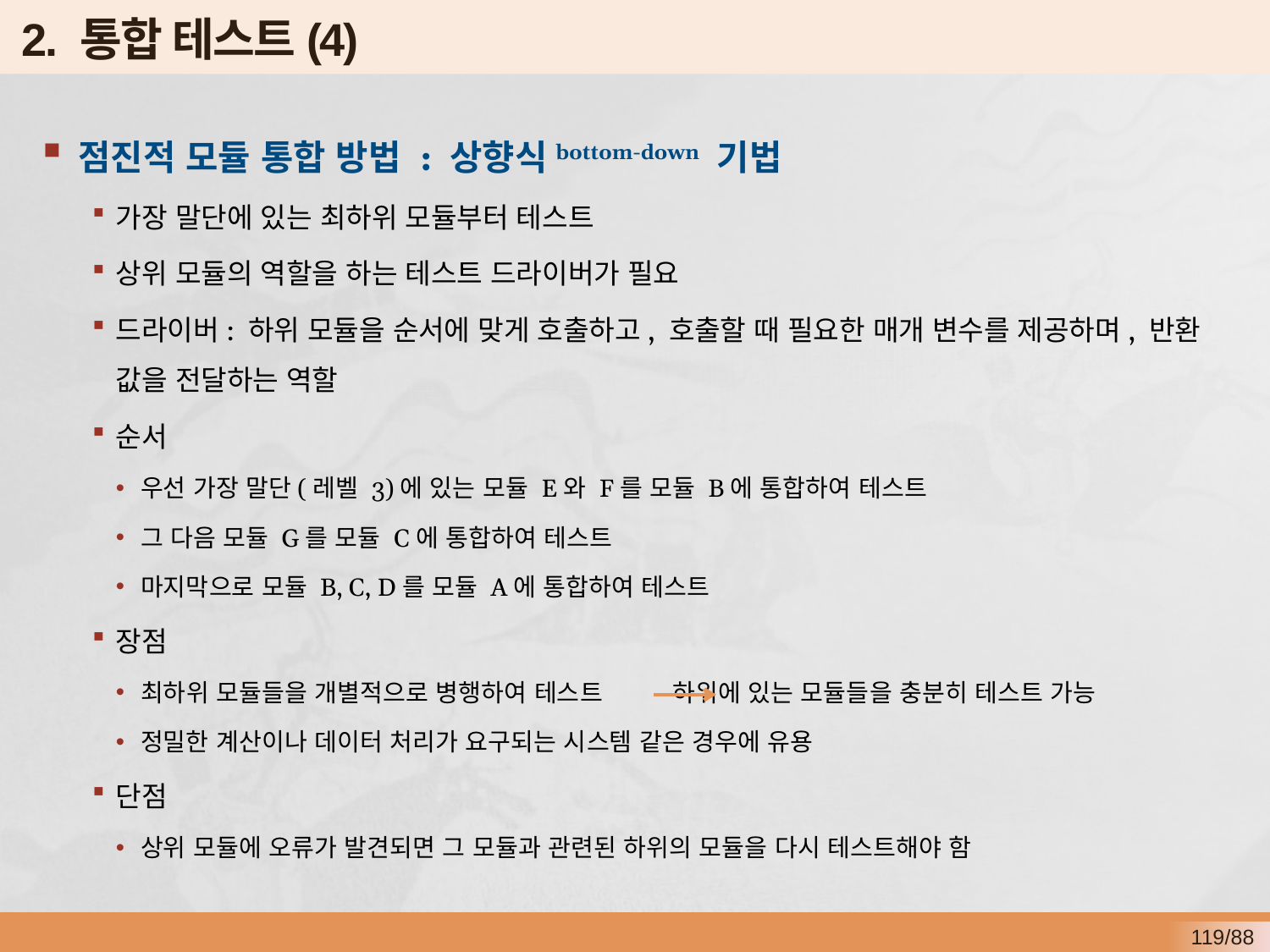

# 2. 통합 테스트(4)
점진적 모듈 통합 방법 : 상향식bottom-down 기법
가장 말단에 있는 최하위 모듈부터 테스트
상위 모듈의 역할을 하는 테스트 드라이버가 필요
드라이버: 하위 모듈을 순서에 맞게 호출하고, 호출할 때 필요한 매개 변수를 제공하며, 반환 값을 전달하는 역할
순서
우선 가장 말단(레벨 3)에 있는 모듈 E와 F를 모듈 B에 통합하여 테스트
그 다음 모듈 G를 모듈 C에 통합하여 테스트
마지막으로 모듈 B, C, D를 모듈 A에 통합하여 테스트
장점
최하위 모듈들을 개별적으로 병행하여 테스트          하위에 있는 모듈들을 충분히 테스트 가능
정밀한 계산이나 데이터 처리가 요구되는 시스템 같은 경우에 유용
단점
상위 모듈에 오류가 발견되면 그 모듈과 관련된 하위의 모듈을 다시 테스트해야 함